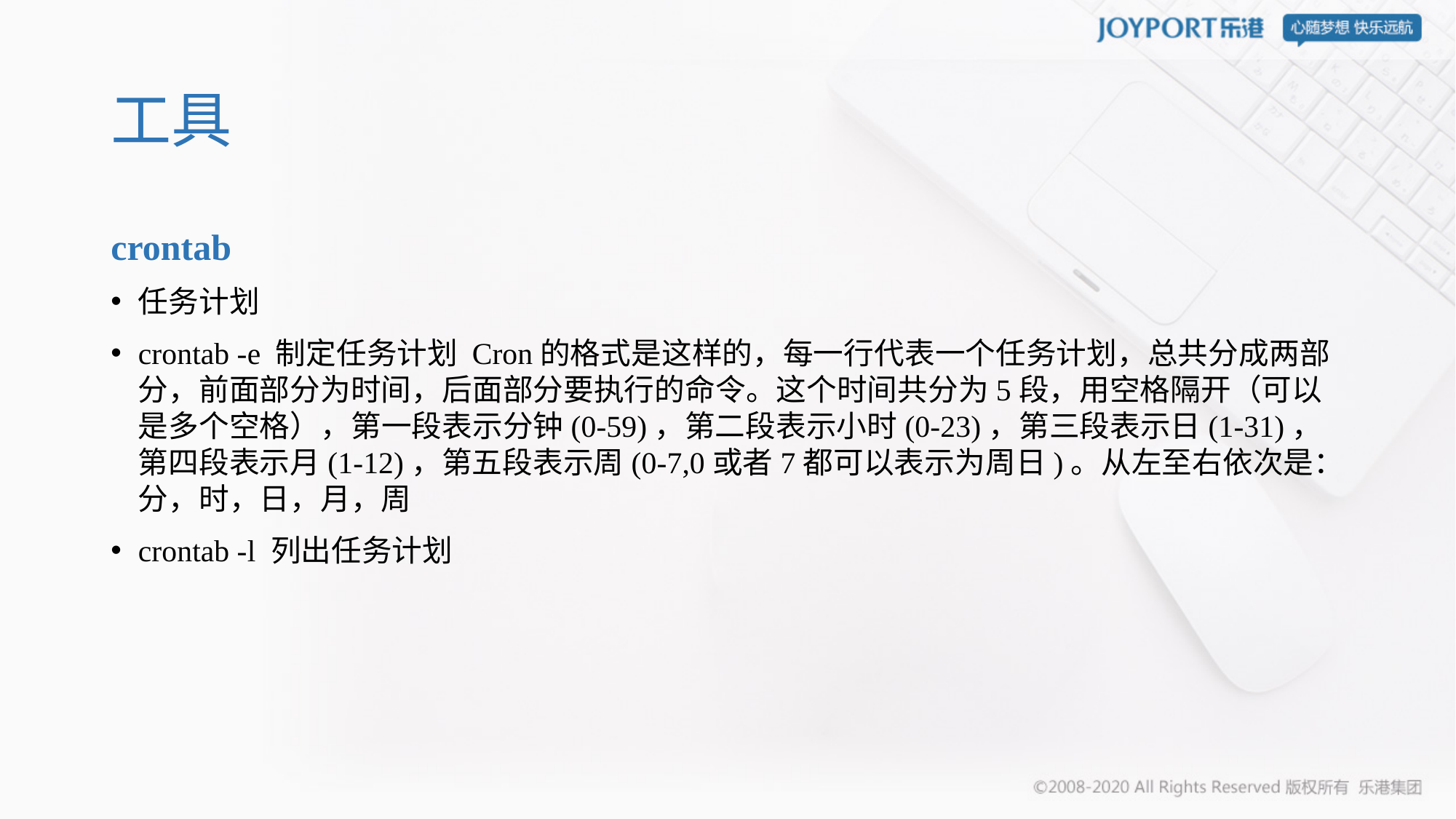

# 工具
crontab
任务计划
crontab -e 制定任务计划 Cron的格式是这样的，每一行代表一个任务计划，总共分成两部分，前面部分为时间，后面部分要执行的命令。这个时间共分为5段，用空格隔开（可以是多个空格），第一段表示分钟(0-59)，第二段表示小时(0-23)，第三段表示日(1-31)，第四段表示月(1-12)，第五段表示周(0-7,0或者7都可以表示为周日)。从左至右依次是：分，时，日，月，周
crontab -l 列出任务计划